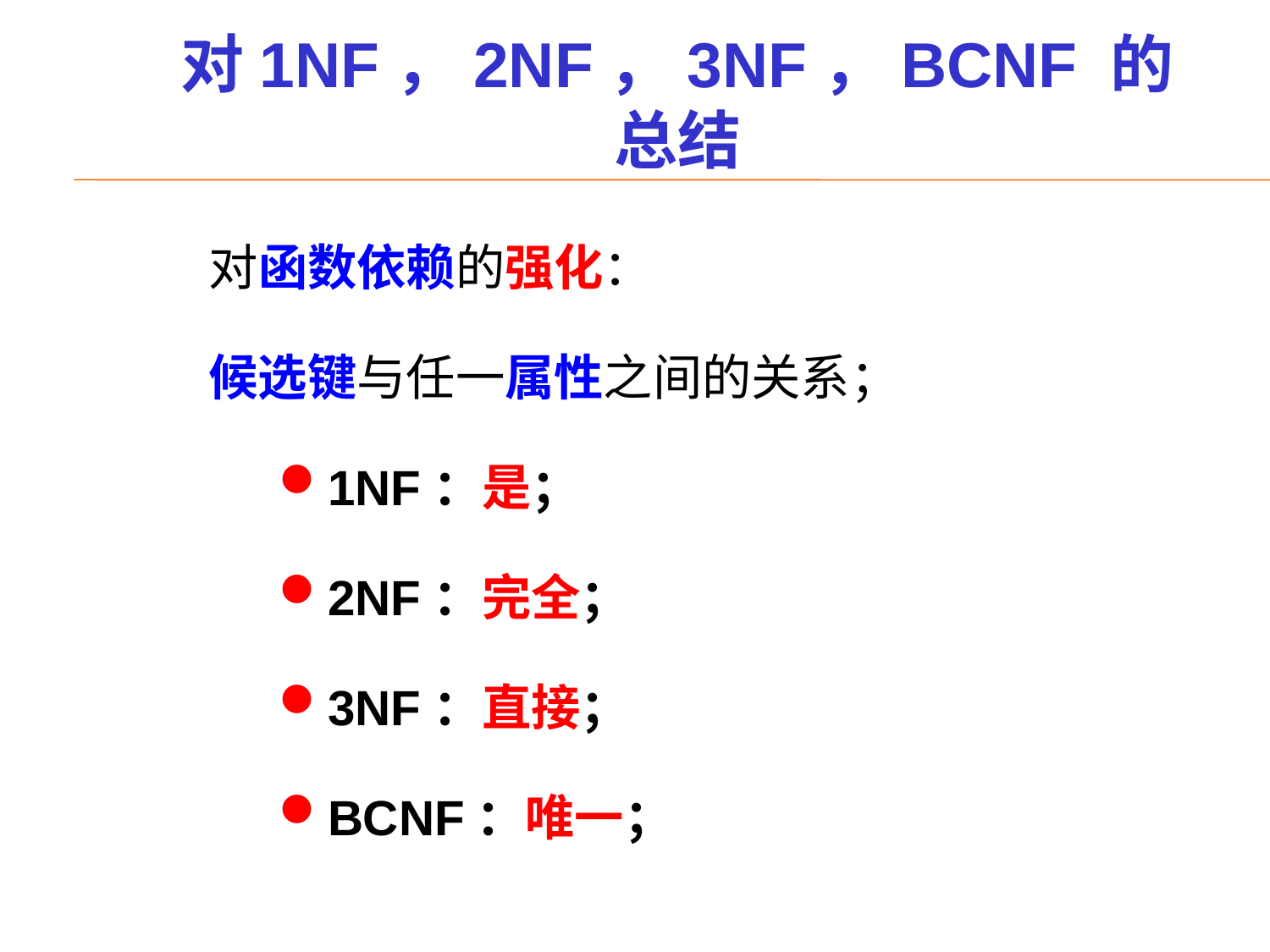

# 对1NF，2NF，3NF，BCNF 的总结
对函数依赖的强化：
候选键与任一属性之间的关系；
1NF：是；
2NF：完全；
3NF：直接；
BCNF：唯一；